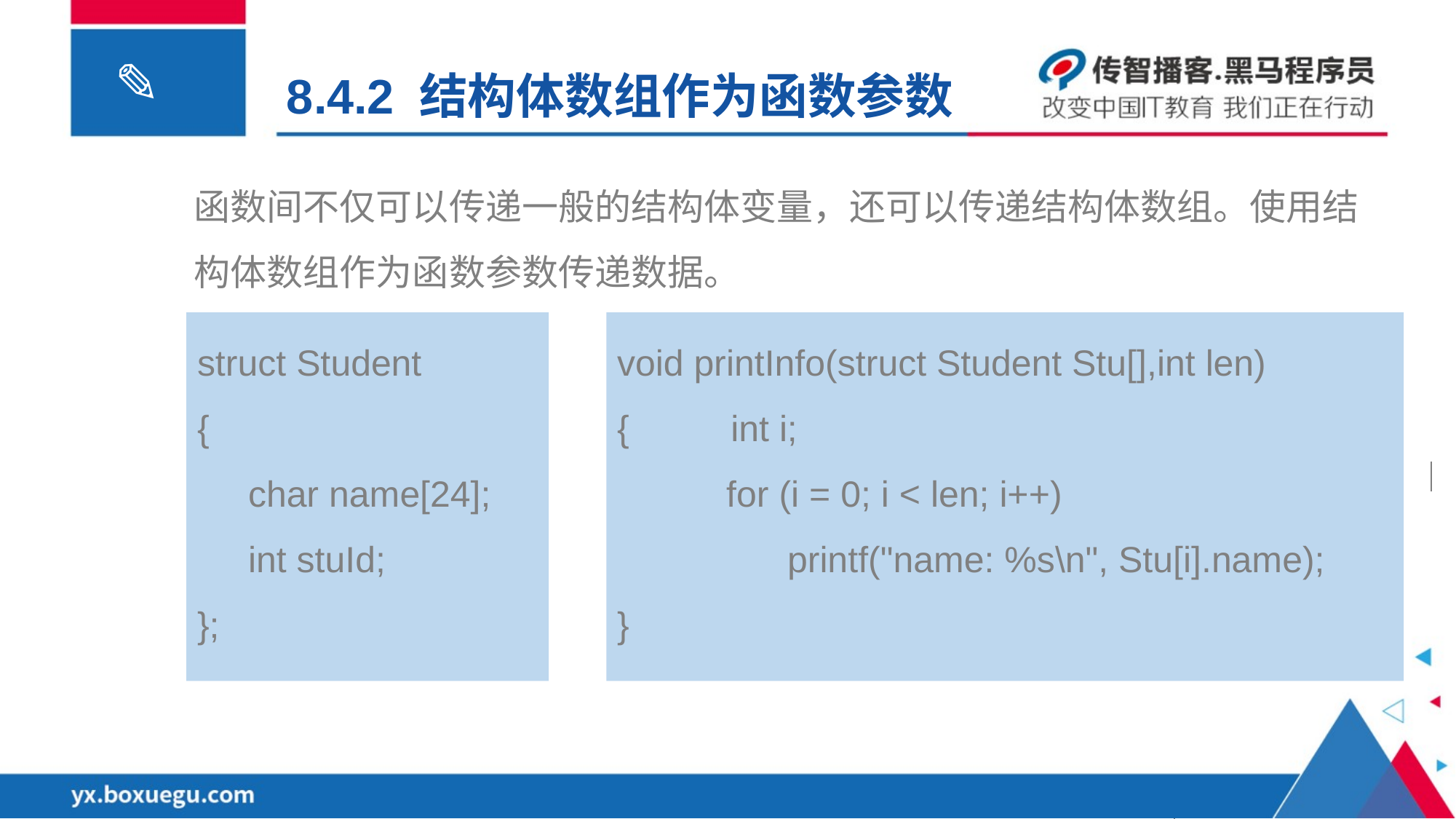

8.4.2 结构体数组作为函数参数
函数间不仅可以传递一般的结构体变量，还可以传递结构体数组。使用结构体数组作为函数参数传递数据。
struct Student
{
     char name[24];
     int stuId;
};
void printInfo(struct Student Stu[],int len)
{          int i;
	for (i = 0; i < len; i++)
	      printf("name: %s\n", Stu[i].name);
}